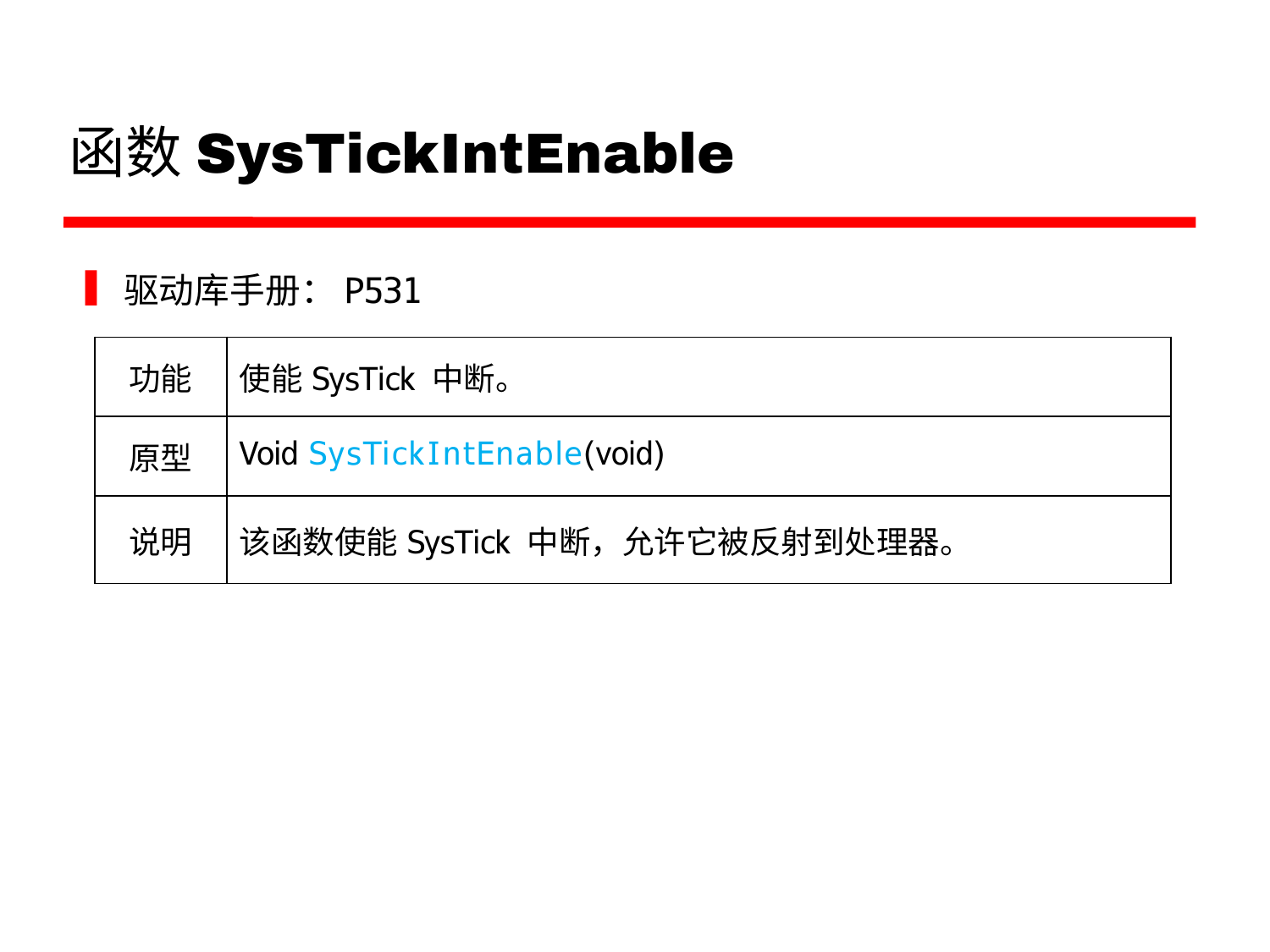

# 函数SysTickIntEnable
驱动库手册：P531
| 功能 | 使能SysTick 中断。 |
| --- | --- |
| 原型 | Void SysTickIntEnable(void) |
| 说明 | 该函数使能SysTick 中断，允许它被反射到处理器。 |